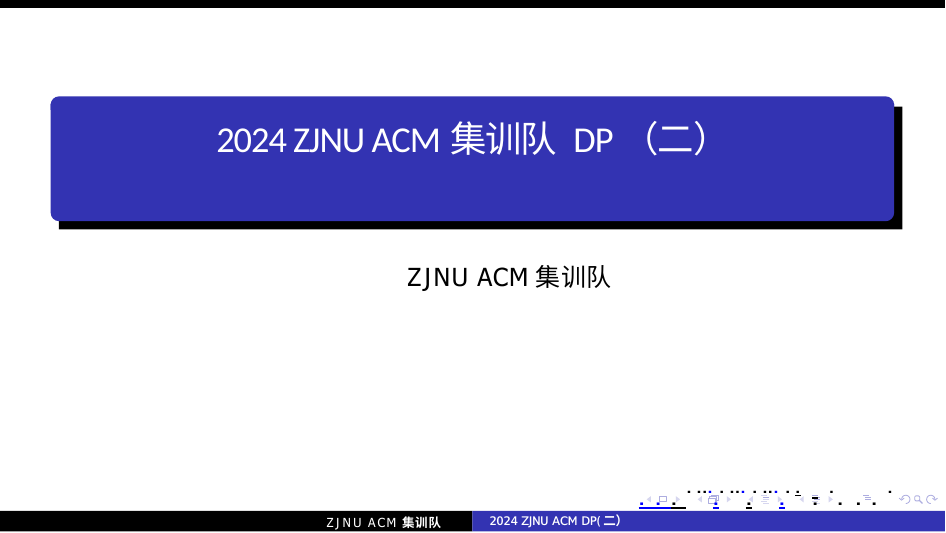

# 2024 ZJNU ACM集训队 DP（二）
ZJNU ACM集训队
. . . ................. . .. . . .
2024 ZJNU ACM DP(二）

ZJNU ACM集训队